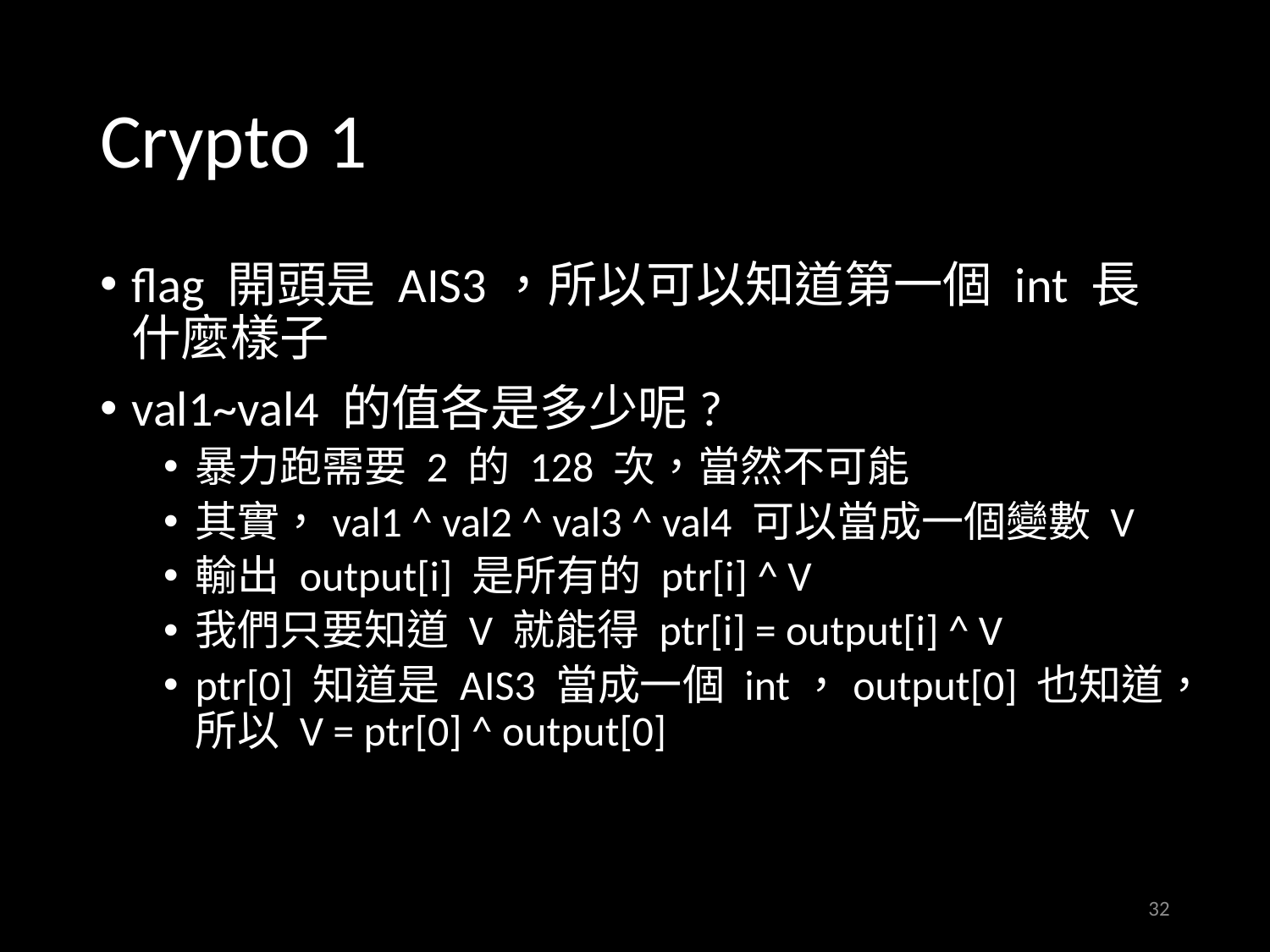

# Crypto 1
flag 開頭是 AIS3，所以可以知道第一個 int 長什麼樣子
val1~val4 的值各是多少呢?
暴力跑需要 2 的 128 次，當然不可能
其實，val1 ^ val2 ^ val3 ^ val4 可以當成一個變數 V
輸出 output[i] 是所有的 ptr[i] ^ V
我們只要知道 V 就能得 ptr[i] = output[i] ^ V
ptr[0] 知道是 AIS3 當成一個 int，output[0] 也知道，所以 V = ptr[0] ^ output[0]
32